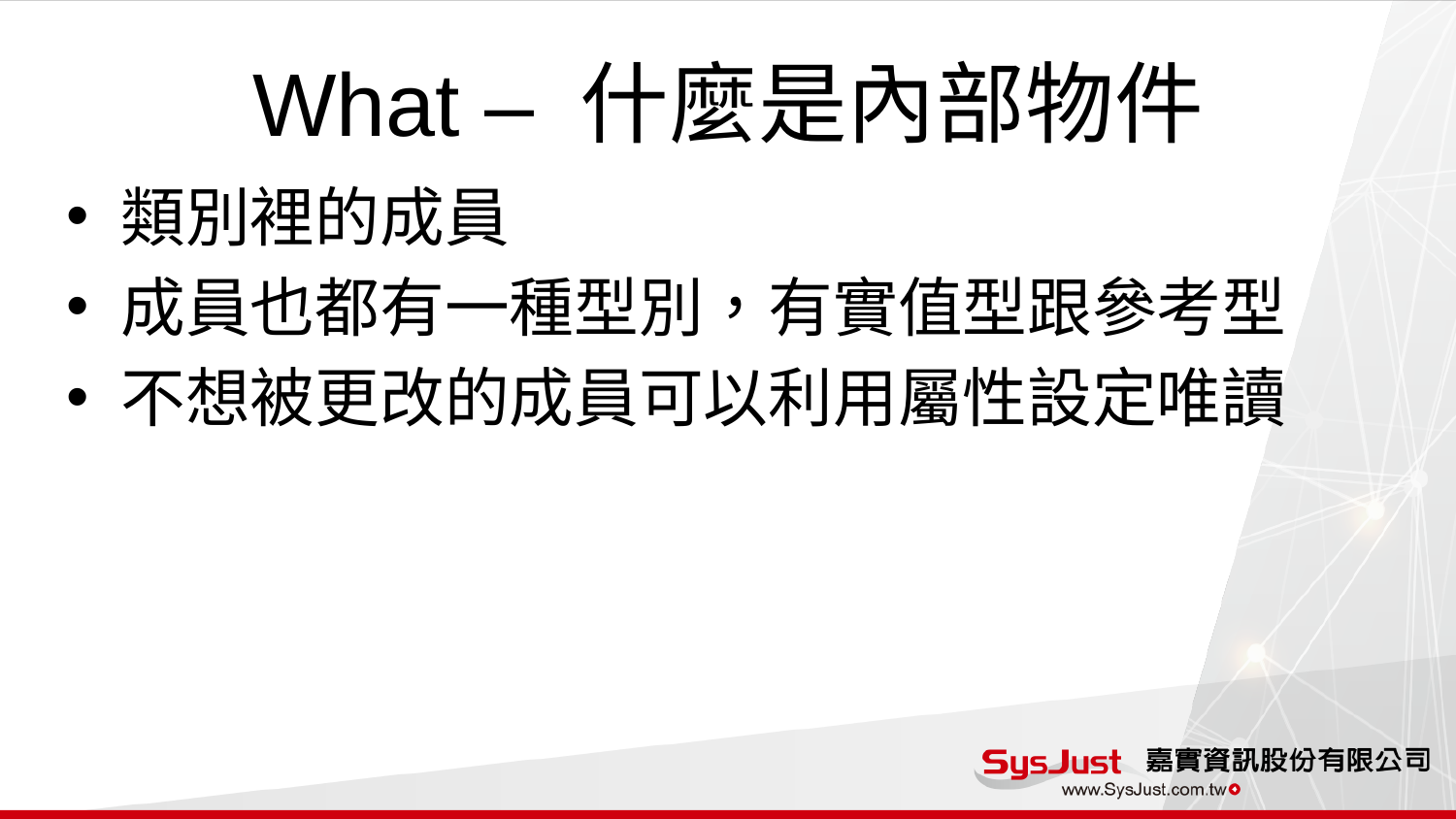

# What – 什麼是內部物件
類別裡的成員
成員也都有一種型別，有實值型跟參考型
不想被更改的成員可以利用屬性設定唯讀